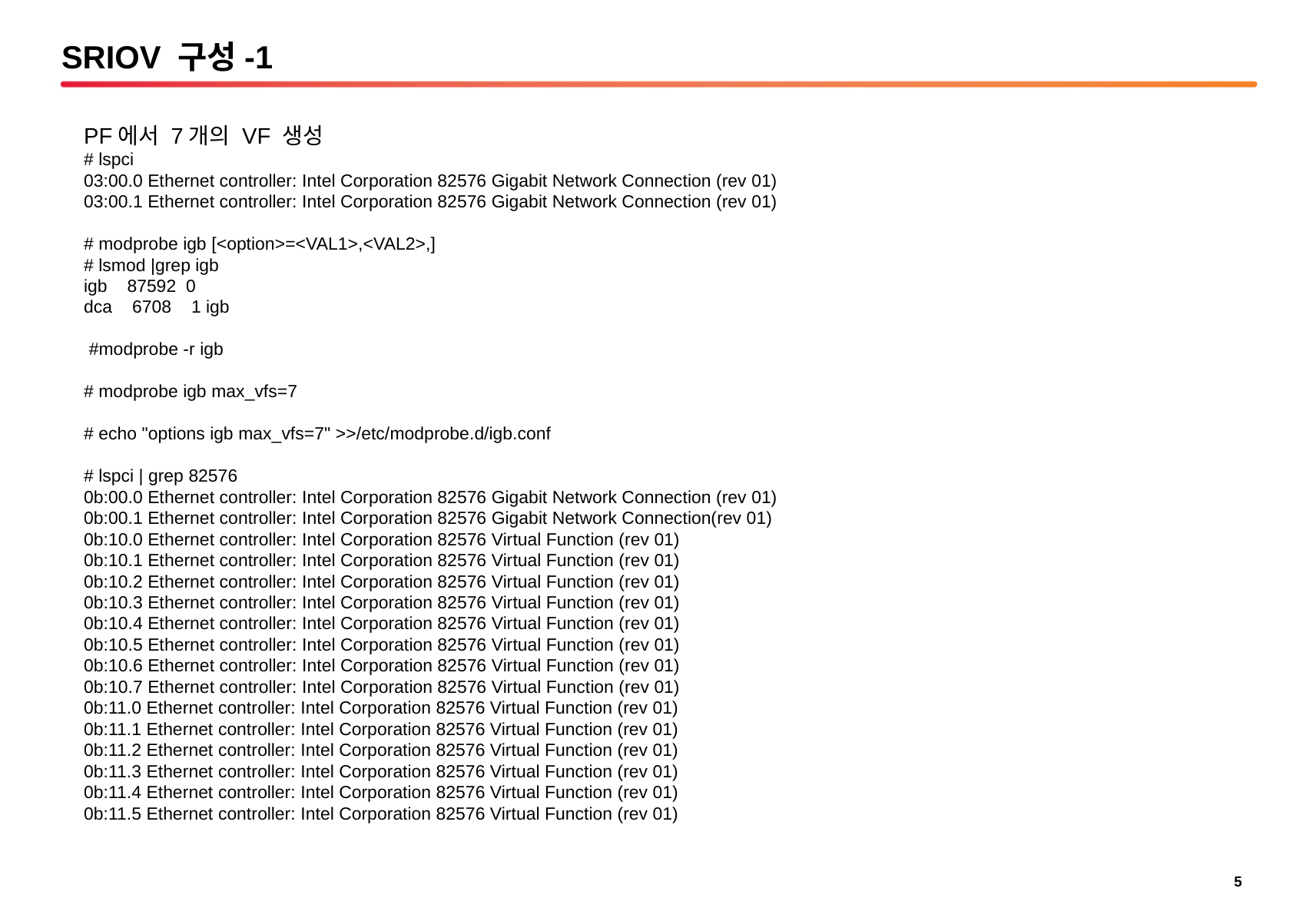

# SRIOV 구성-1
PF에서 7개의 VF 생성
# lspci
03:00.0 Ethernet controller: Intel Corporation 82576 Gigabit Network Connection (rev 01)
03:00.1 Ethernet controller: Intel Corporation 82576 Gigabit Network Connection (rev 01)

# modprobe igb [<option>=<VAL1>,<VAL2>,]
# lsmod |grep igb
igb    87592  0
dca    6708    1 igb

 #modprobe -r igb

# modprobe igb max_vfs=7

# echo "options igb max_vfs=7" >>/etc/modprobe.d/igb.conf

# lspci | grep 82576
0b:00.0 Ethernet controller: Intel Corporation 82576 Gigabit Network Connection (rev 01)
0b:00.1 Ethernet controller: Intel Corporation 82576 Gigabit Network Connection(rev 01)
0b:10.0 Ethernet controller: Intel Corporation 82576 Virtual Function (rev 01)
0b:10.1 Ethernet controller: Intel Corporation 82576 Virtual Function (rev 01)
0b:10.2 Ethernet controller: Intel Corporation 82576 Virtual Function (rev 01)
0b:10.3 Ethernet controller: Intel Corporation 82576 Virtual Function (rev 01)
0b:10.4 Ethernet controller: Intel Corporation 82576 Virtual Function (rev 01)
0b:10.5 Ethernet controller: Intel Corporation 82576 Virtual Function (rev 01)
0b:10.6 Ethernet controller: Intel Corporation 82576 Virtual Function (rev 01)
0b:10.7 Ethernet controller: Intel Corporation 82576 Virtual Function (rev 01)
0b:11.0 Ethernet controller: Intel Corporation 82576 Virtual Function (rev 01)
0b:11.1 Ethernet controller: Intel Corporation 82576 Virtual Function (rev 01)
0b:11.2 Ethernet controller: Intel Corporation 82576 Virtual Function (rev 01)
0b:11.3 Ethernet controller: Intel Corporation 82576 Virtual Function (rev 01)
0b:11.4 Ethernet controller: Intel Corporation 82576 Virtual Function (rev 01)
0b:11.5 Ethernet controller: Intel Corporation 82576 Virtual Function (rev 01)